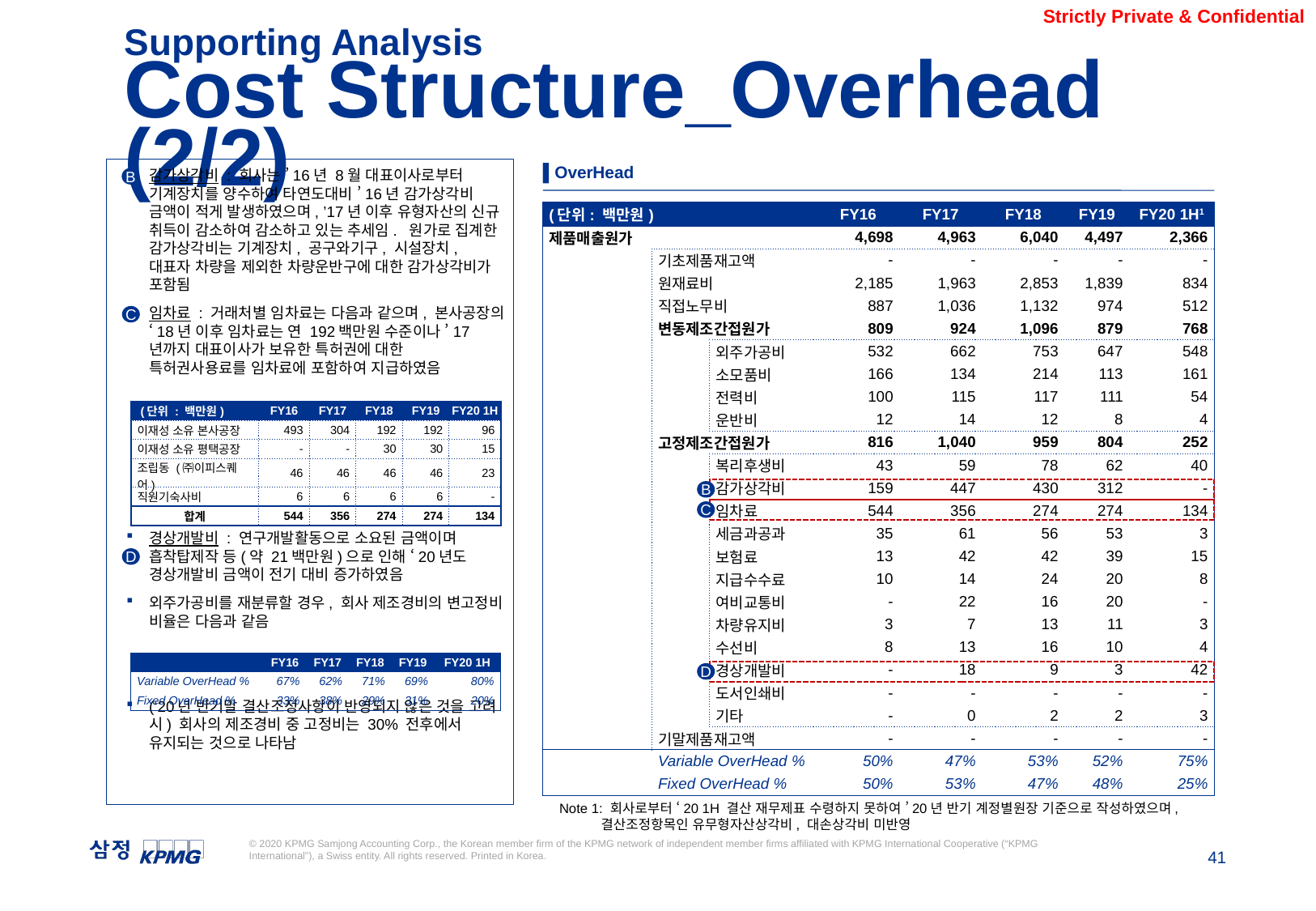

Supporting Analysis
Cost Structure_Overhead (2/2)
▌OverHead

감가상각비 : 회사는 ’16년 8월 대표이사로부터 기계장치를 양수하여 타연도대비 ’16년 감가상각비 금액이 적게 발생하였으며, ’17년 이후 유형자산의 신규 취득이 감소하여 감소하고 있는 추세임.  원가로 집계한 감가상각비는 기계장치, 공구와기구, 시설장치, 대표자 차량을 제외한 차량운반구에 대한 감가상각비가 포함됨
임차료 : 거래처별 임차료는 다음과 같으며, 본사공장의 ‘18년 이후 임차료는 연 192백만원 수준이나 ’17년까지 대표이사가 보유한 특허권에 대한  특허권사용료를 임차료에 포함하여 지급하였음

경상개발비 : 연구개발활동으로 소요된 금액이며 흡착탑제작 등(약 21백만원)으로 인해 ‘20년도 경상개발비 금액이 전기 대비 증가하였음
외주가공비를 재분류할 경우, 회사 제조경비의 변고정비 비율은 다음과 같음

(‘20년 반기말 결산조정사항이 반영되지 않은 것을 고려 시) 회사의 제조경비 중 고정비는 30% 전후에서 유지되는 것으로 나타남
B
| (단위: 백만원) |  |  |  | FY16 | FY17 | FY18 | FY19 | FY20 1H1 |
| --- | --- | --- | --- | --- | --- | --- | --- | --- |
| 제품매출원가 |  |  |  | 4,698 | 4,963 | 6,040 | 4,497 | 2,366 |
|  | 기초제품재고액 |  |  | - | - | - | - | - |
|  | 원재료비 |  |  | 2,185 | 1,963 | 2,853 | 1,839 | 834 |
|  | 직접노무비 |  |  | 887 | 1,036 | 1,132 | 974 | 512 |
|  | 변동제조간접원가 |  |  | 809 | 924 | 1,096 | 879 | 768 |
|  |  | 외주가공비 | 외주가공비 | 532 | 662 | 753 | 647 | 548 |
|  |  | 소모품비 | 소모품비 | 166 | 134 | 214 | 113 | 161 |
|  |  | 전력비 | 전력비 | 100 | 115 | 117 | 111 | 54 |
|  |  | 운반비 | 운반비 | 12 | 14 | 12 | 8 | 4 |
|  | 고정제조간접원가 |  |  | 816 | 1,040 | 959 | 804 | 252 |
|  |  | 복리후생비 | 복리후생비 | 43 | 59 | 78 | 62 | 40 |
|  |  | 감가상각비 | 감가상각비 | 159 | 447 | 430 | 312 | - |
|  |  | 임차료 | 임차료 | 544 | 356 | 274 | 274 | 134 |
|  |  | 세금과공과 | 세금과공과 | 35 | 61 | 56 | 53 | 3 |
|  |  | 보험료 | 보험료 | 13 | 42 | 42 | 39 | 15 |
|  |  | 지급수수료 | 지급수수료 | 10 | 14 | 24 | 20 | 8 |
|  |  | 여비교통비 | 여비교통비 | - | 22 | 16 | 20 | - |
|  |  | 차량유지비 | 차량유지비 | 3 | 7 | 13 | 11 | 3 |
|  |  | 수선비 | 수선비 | 8 | 13 | 16 | 10 | 4 |
|  |  | 경상개발비 | 경상개발비 | - | 18 | 9 | 3 | 42 |
|  |  | 도서인쇄비 | 도서인쇄비 | - | - | - | - | - |
|  |  | 기타 | 기타 | - | 0 | 2 | 2 | 3 |
|  | 기말제품재고액 |  |  | - | - | - | - | - |
|  | Variable OverHead % |  |  | 50% | 47% | 53% | 52% | 75% |
|  | Fixed OverHead % |  |  | 50% | 53% | 47% | 48% | 25% |
C
| (단위 : 백만원) | FY16 | FY17 | FY18 | FY19 | FY20 1H |
| --- | --- | --- | --- | --- | --- |
| 이재성 소유 본사공장 | 493 | 304 | 192 | 192 | 96 |
| 이재성 소유 평택공장 | - | - | 30 | 30 | 15 |
| 조립동 (㈜이피스퀘어) | 46 | 46 | 46 | 46 | 23 |
| 직원기숙사비 | 6 | 6 | 6 | 6 | - |
| 합계 | 544 | 356 | 274 | 274 | 134 |

B

C
D
|  | FY16 | FY17 | FY18 | FY19 | FY20 1H |
| --- | --- | --- | --- | --- | --- |
| Variable OverHead % | 67% | 62% | 71% | 69% | 80% |
| Fixed OverHead % | 33% | 38% | 29% | 31% | 20% |

D
Note 1: 회사로부터 ‘20 1H 결산 재무제표 수령하지 못하여 ’20년 반기 계정별원장 기준으로 작성하였으며,
          결산조정항목인 유무형자산상각비, 대손상각비 미반영